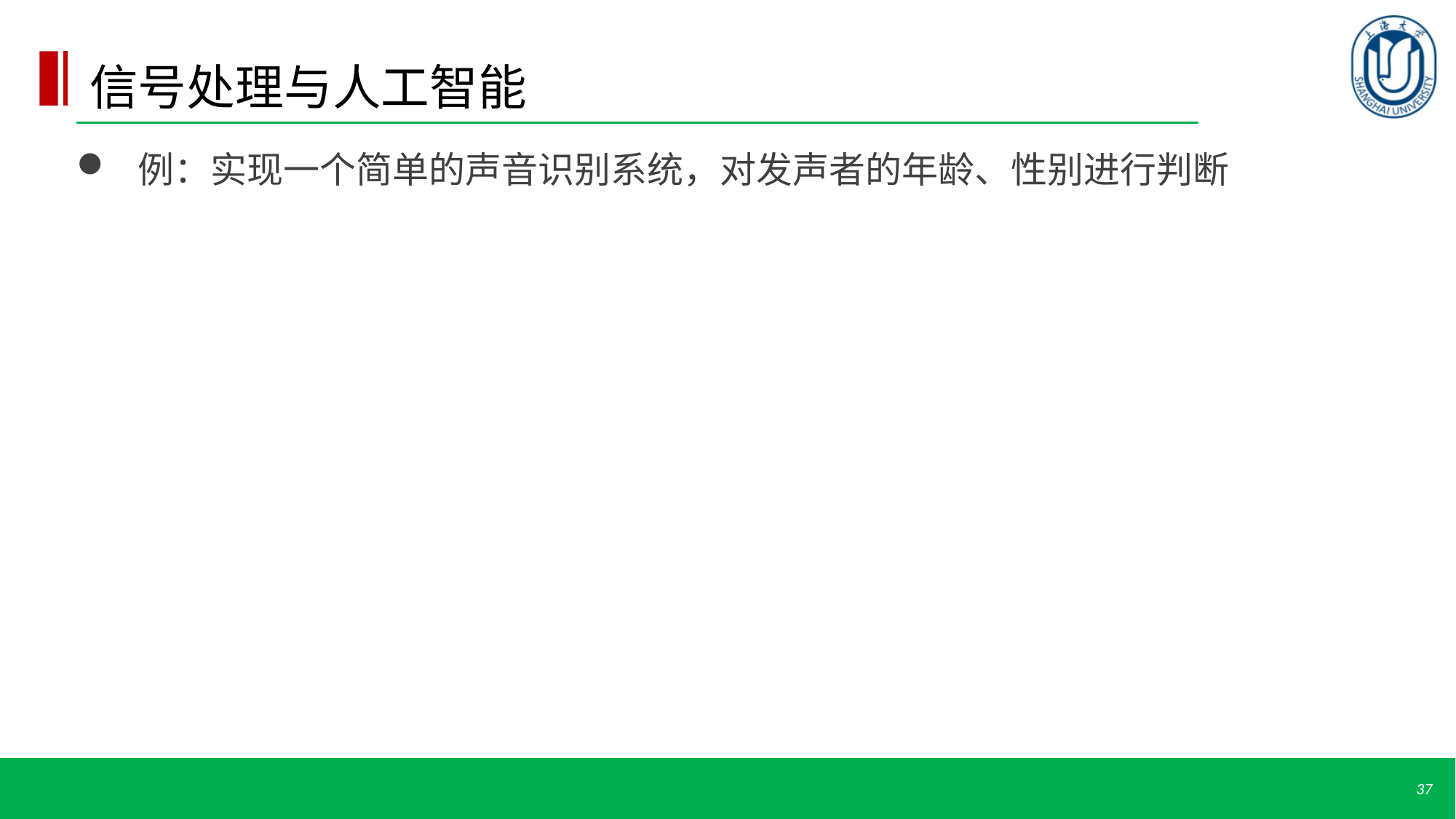

# 信号处理与人工智能
  例：实现一个简单的声音识别系统，对发声者的年龄、性别进行判断
37